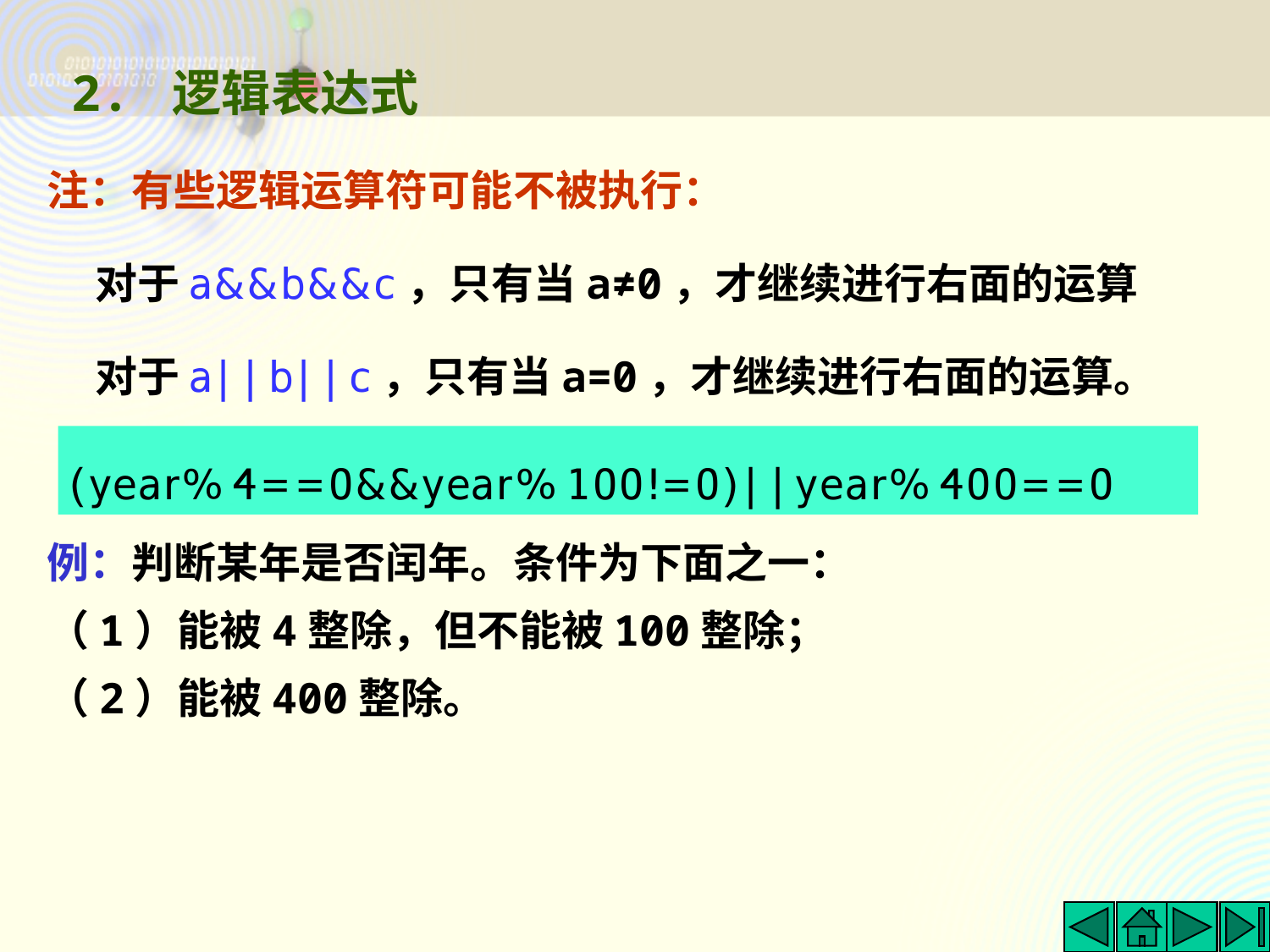

2. 逻辑表达式
注：有些逻辑运算符可能不被执行：
    对于a&&b&&c，只有当a≠0，才继续进行右面的运算
    对于a||b||c，只有当a=0，才继续进行右面的运算。

例：判断某年是否闰年。条件为下面之一：
（1）能被4整除，但不能被100整除；
（2）能被400整除。
(year%4==0&&year%100!=0)||year%400==0